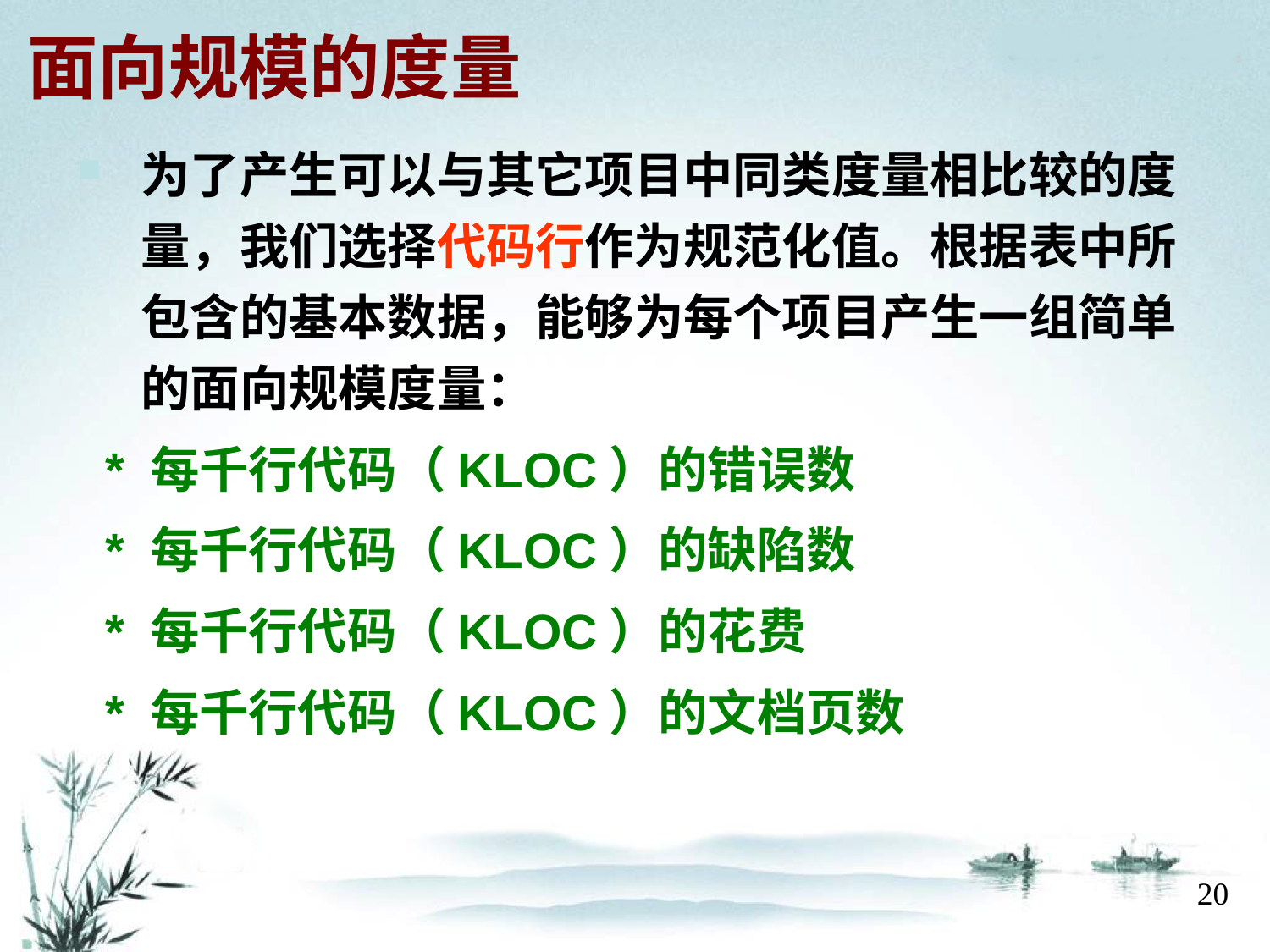

# 面向规模的度量
为了产生可以与其它项目中同类度量相比较的度量，我们选择代码行作为规范化值。根据表中所包含的基本数据，能够为每个项目产生一组简单的面向规模度量：
  * 每千行代码（KLOC）的错误数
  * 每千行代码（KLOC）的缺陷数
  * 每千行代码（KLOC）的花费
  * 每千行代码（KLOC）的文档页数
20